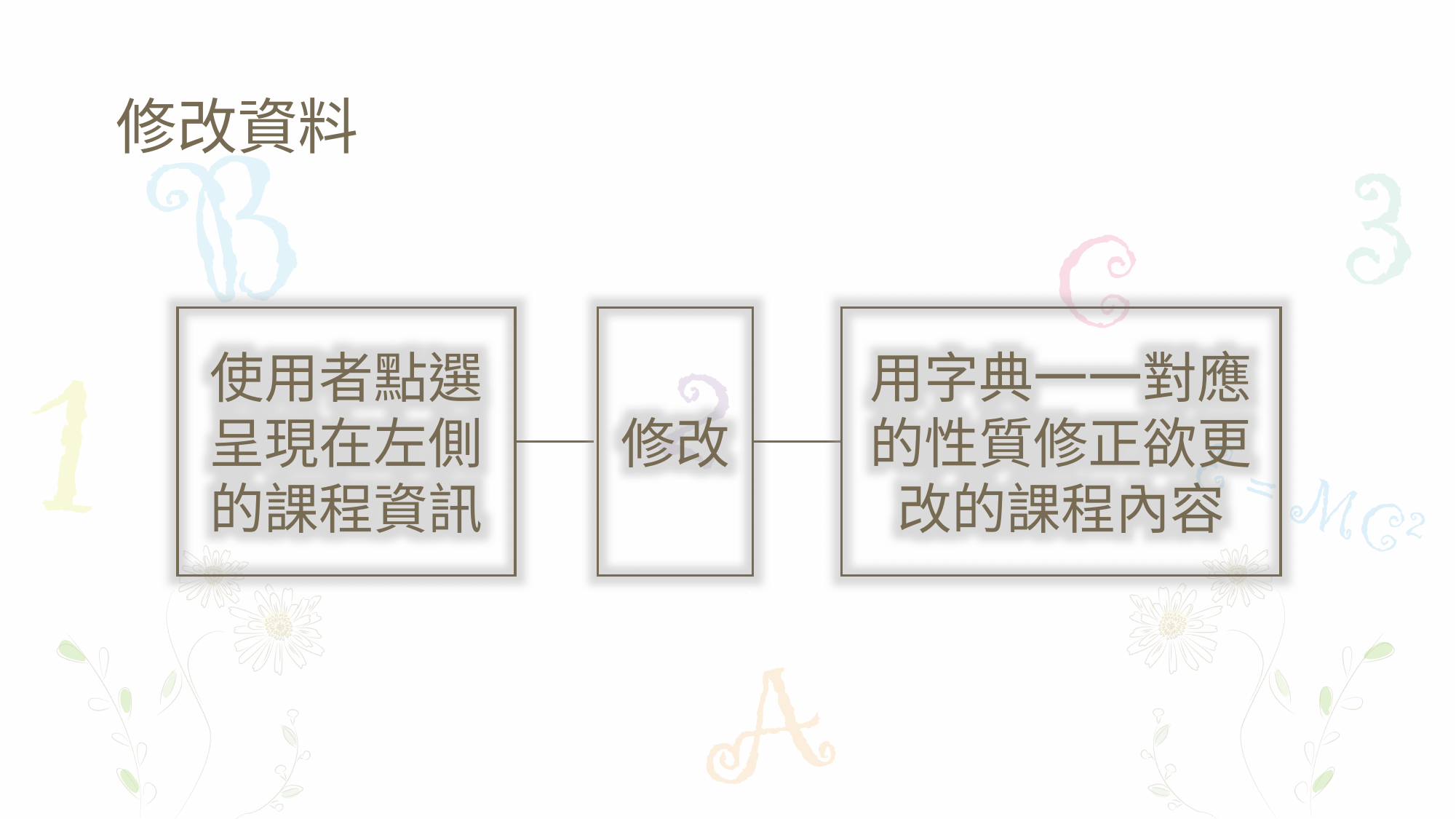

修改資料
使用者點選呈現在左側的課程資訊
修改
用字典一一對應的性質修正欲更改的課程內容